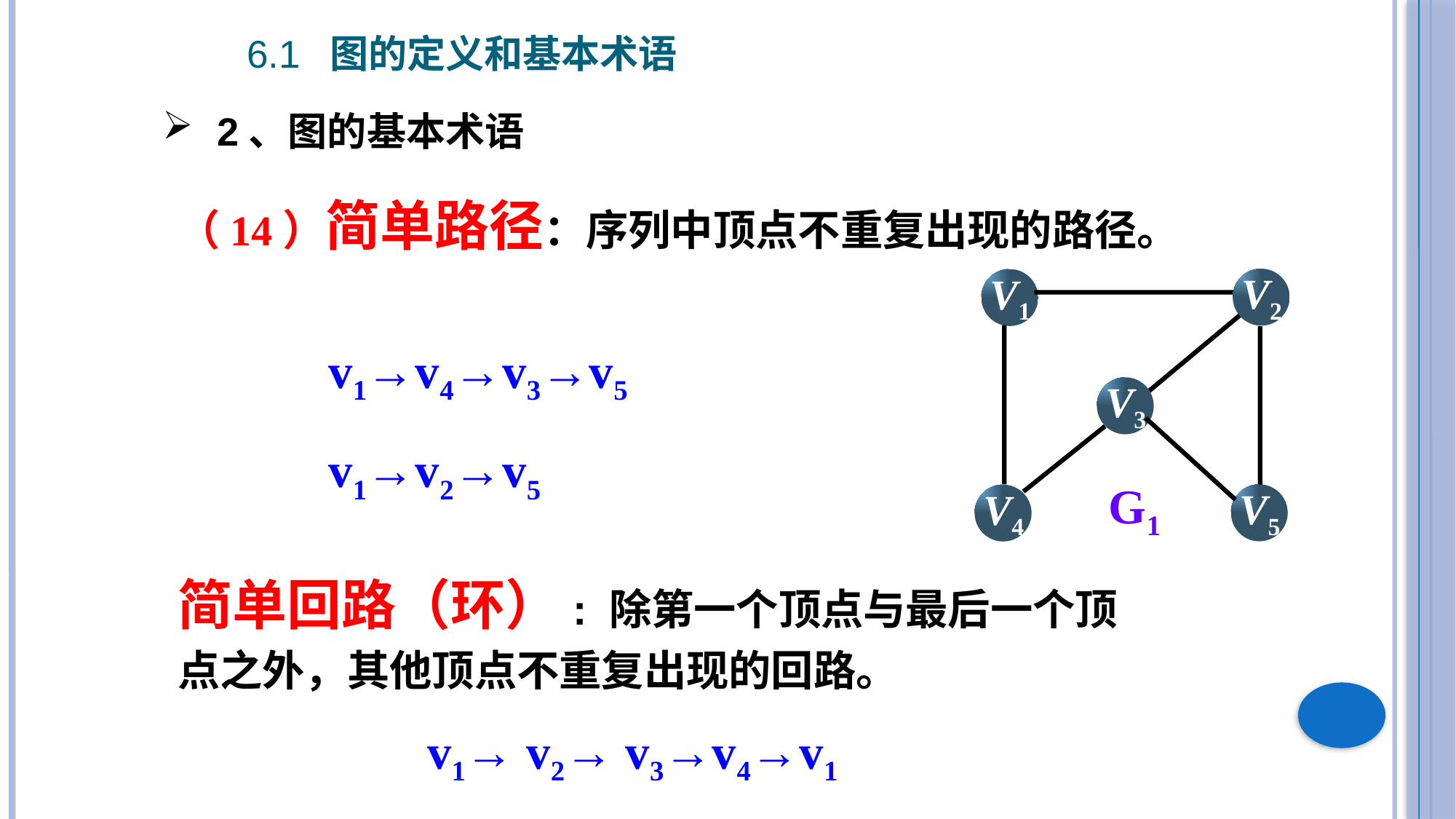

6.1  图的定义和基本术语
2、图的基本术语
（14）简单路径：序列中顶点不重复出现的路径。
V2
V1

V3

G1
V5
V4

v1→v4→v3→v5
v1→v2→v5
简单回路（环）: 除第一个顶点与最后一个顶点之外，其他顶点不重复出现的回路。
v1→ v2→ v3→v4→v1